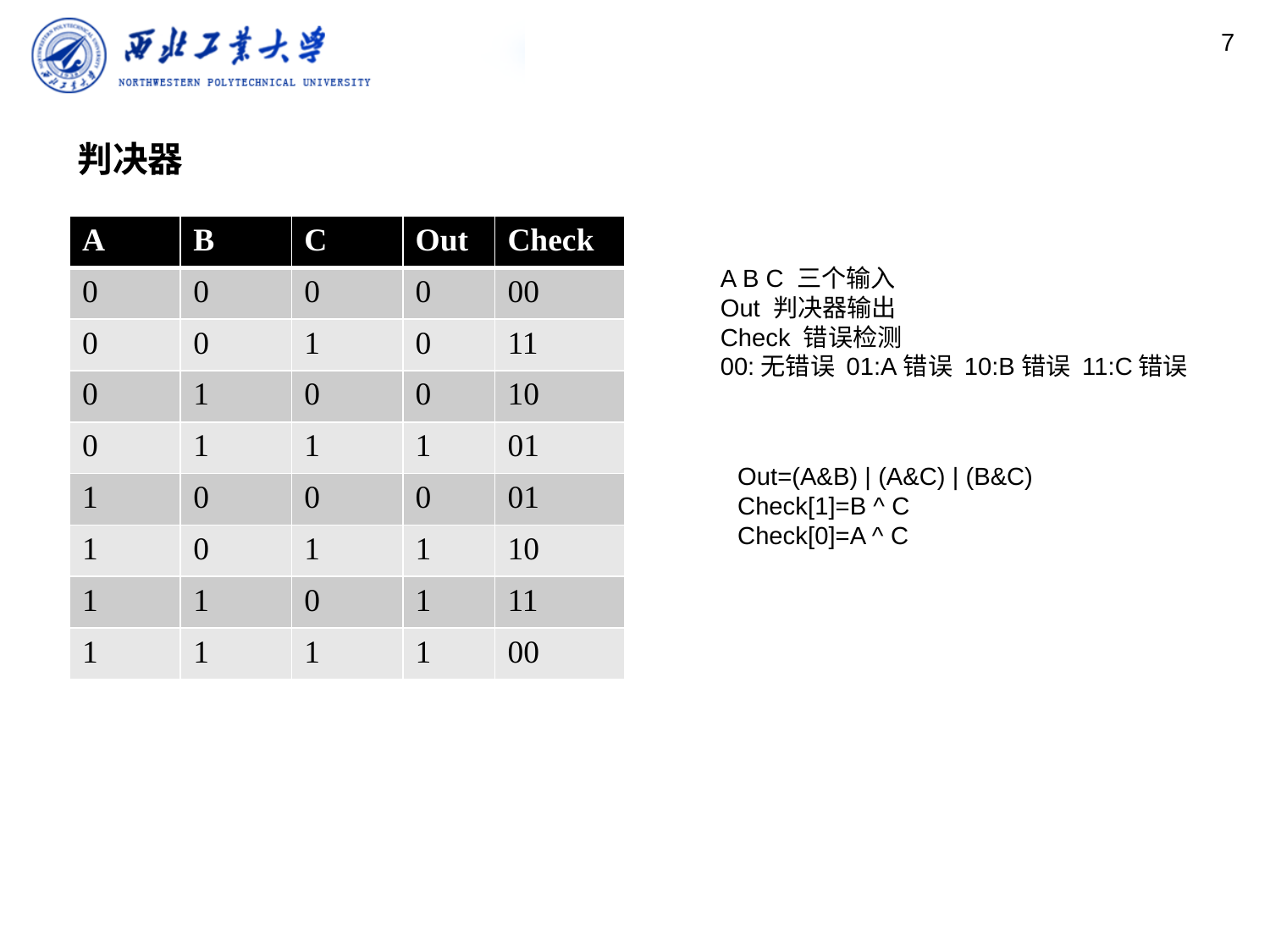

7
# 判决器
| A | B | C | Out | Check |
| --- | --- | --- | --- | --- |
| 0 | 0 | 0 | 0 | 00 |
| 0 | 0 | 1 | 0 | 11 |
| 0 | 1 | 0 | 0 | 10 |
| 0 | 1 | 1 | 1 | 01 |
| 1 | 0 | 0 | 0 | 01 |
| 1 | 0 | 1 | 1 | 10 |
| 1 | 1 | 0 | 1 | 11 |
| 1 | 1 | 1 | 1 | 00 |
A B C 三个输入
Out 判决器输出
Check 错误检测
00:无错误 01:A错误 10:B错误 11:C错误
Out=(A&B) | (A&C) | (B&C)
Check[1]=B ^ C
Check[0]=A ^ C